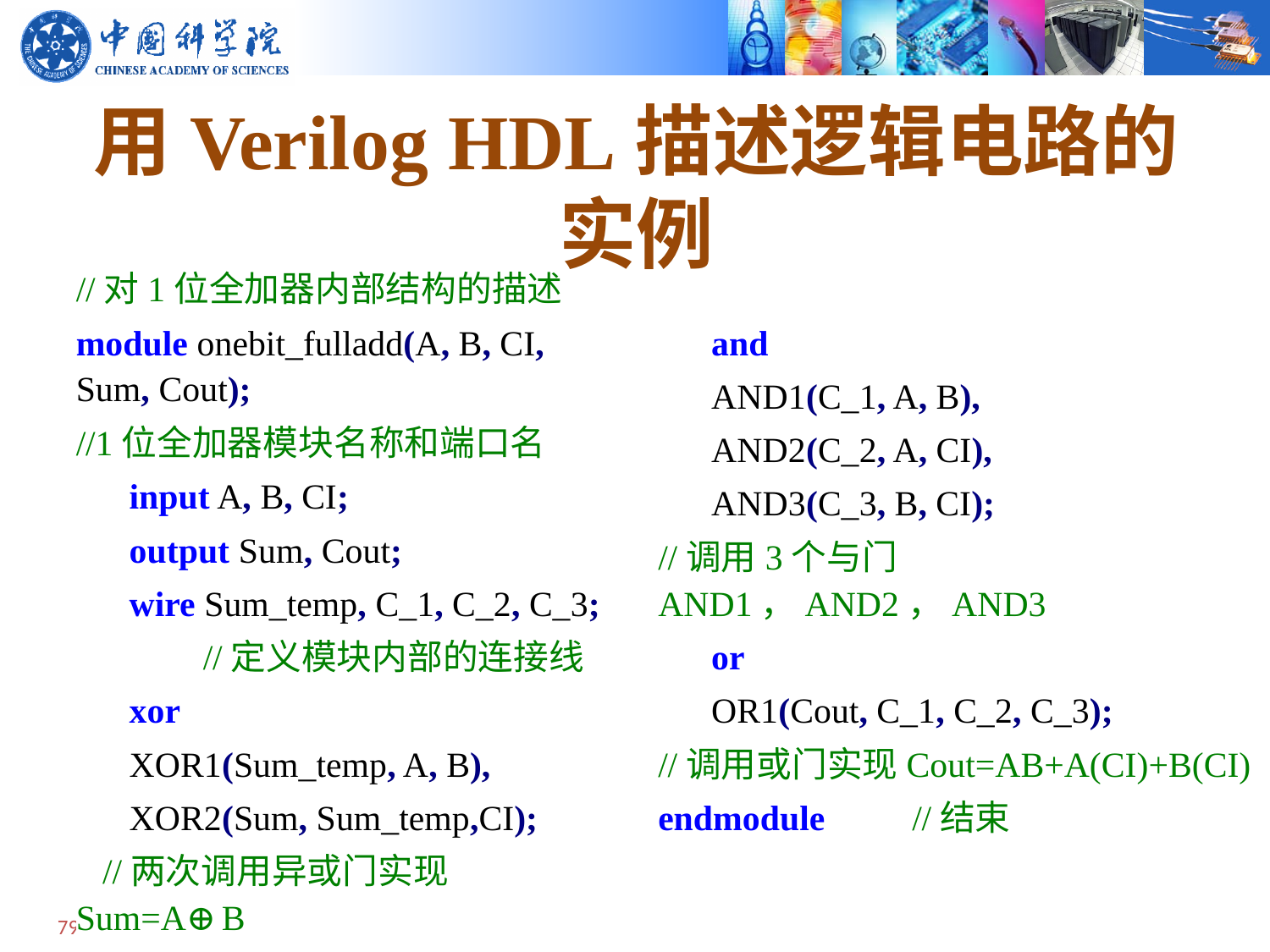

# 用Verilog HDL描述逻辑电路的实例
//对1位全加器内部结构的描述
module onebit_fulladd(A, B, CI, Sum, Cout);
//1位全加器模块名称和端口名
      input A, B, CI;
      output Sum, Cout;
      wire Sum_temp, C_1, C_2, C_3;
	//定义模块内部的连接线
      xor
      XOR1(Sum_temp, A, B),
      XOR2(Sum, Sum_temp,CI);
   //两次调用异或门实现Sum=A⊕B

      and
      AND1(C_1, A, B),
      AND2(C_2, A, CI),
      AND3(C_3, B, CI);
//调用3个与门AND1，AND2，AND3
      or
      OR1(Cout, C_1, C_2, C_3);
//调用或门实现Cout=AB+A(CI)+B(CI)
endmodule	//结束